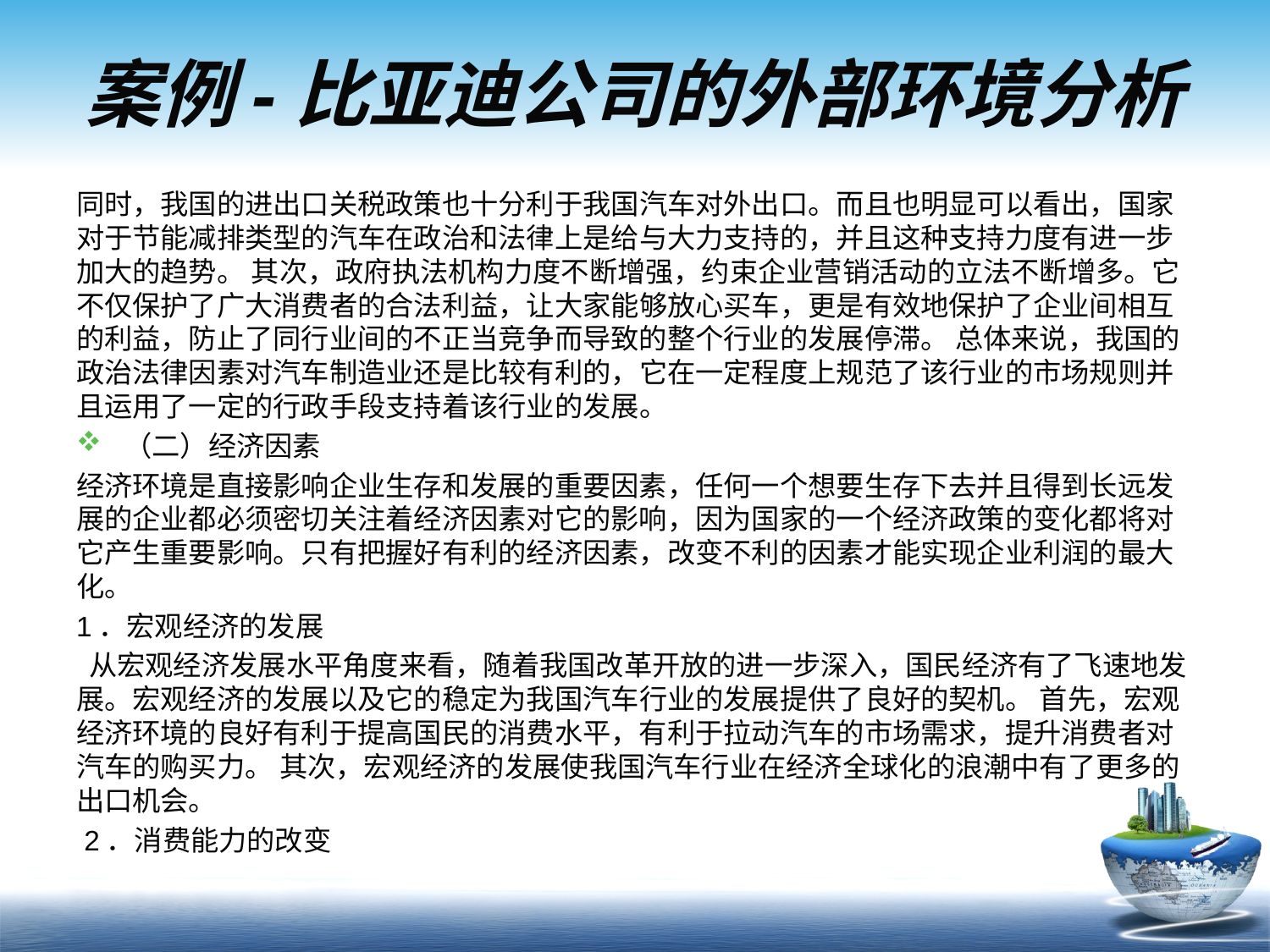

# 案例-比亚迪公司的外部环境分析
同时，我国的进出口关税政策也十分利于我国汽车对外出口。而且也明显可以看出，国家对于节能减排类型的汽车在政治和法律上是给与大力支持的，并且这种支持力度有进一步加大的趋势。 其次，政府执法机构力度不断增强，约束企业营销活动的立法不断增多。它不仅保护了广大消费者的合法利益，让大家能够放心买车，更是有效地保护了企业间相互的利益，防止了同行业间的不正当竞争而导致的整个行业的发展停滞。 总体来说，我国的政治法律因素对汽车制造业还是比较有利的，它在一定程度上规范了该行业的市场规则并且运用了一定的行政手段支持着该行业的发展。
（二）经济因素
经济环境是直接影响企业生存和发展的重要因素，任何一个想要生存下去并且得到长远发展的企业都必须密切关注着经济因素对它的影响，因为国家的一个经济政策的变化都将对它产生重要影响。只有把握好有利的经济因素，改变不利的因素才能实现企业利润的最大化。
1．宏观经济的发展
 从宏观经济发展水平角度来看，随着我国改革开放的进一步深入，国民经济有了飞速地发展。宏观经济的发展以及它的稳定为我国汽车行业的发展提供了良好的契机。 首先，宏观经济环境的良好有利于提高国民的消费水平，有利于拉动汽车的市场需求，提升消费者对汽车的购买力。 其次，宏观经济的发展使我国汽车行业在经济全球化的浪潮中有了更多的出口机会。
 2．消费能力的改变